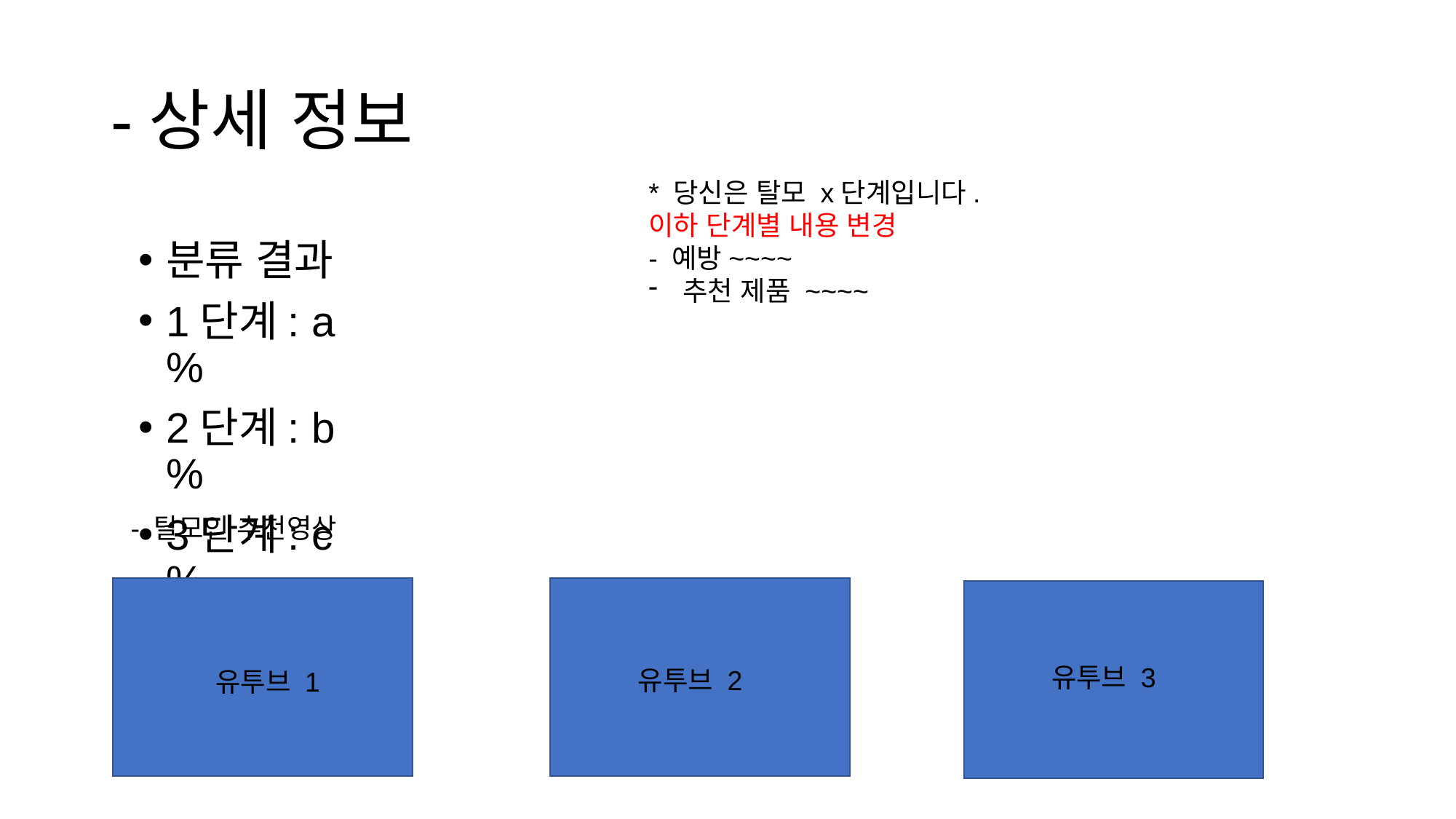

# -상세 정보
* 당신은 탈모 x단계입니다.
이하 단계별 내용 변경
- 예방~~~~
추천 제품 ~~~~

분류 결과
1단계: a%
2단계: b%
3단계: c%

- 탈모인 추천영상

유투브 3
유투브 2
유투브 1